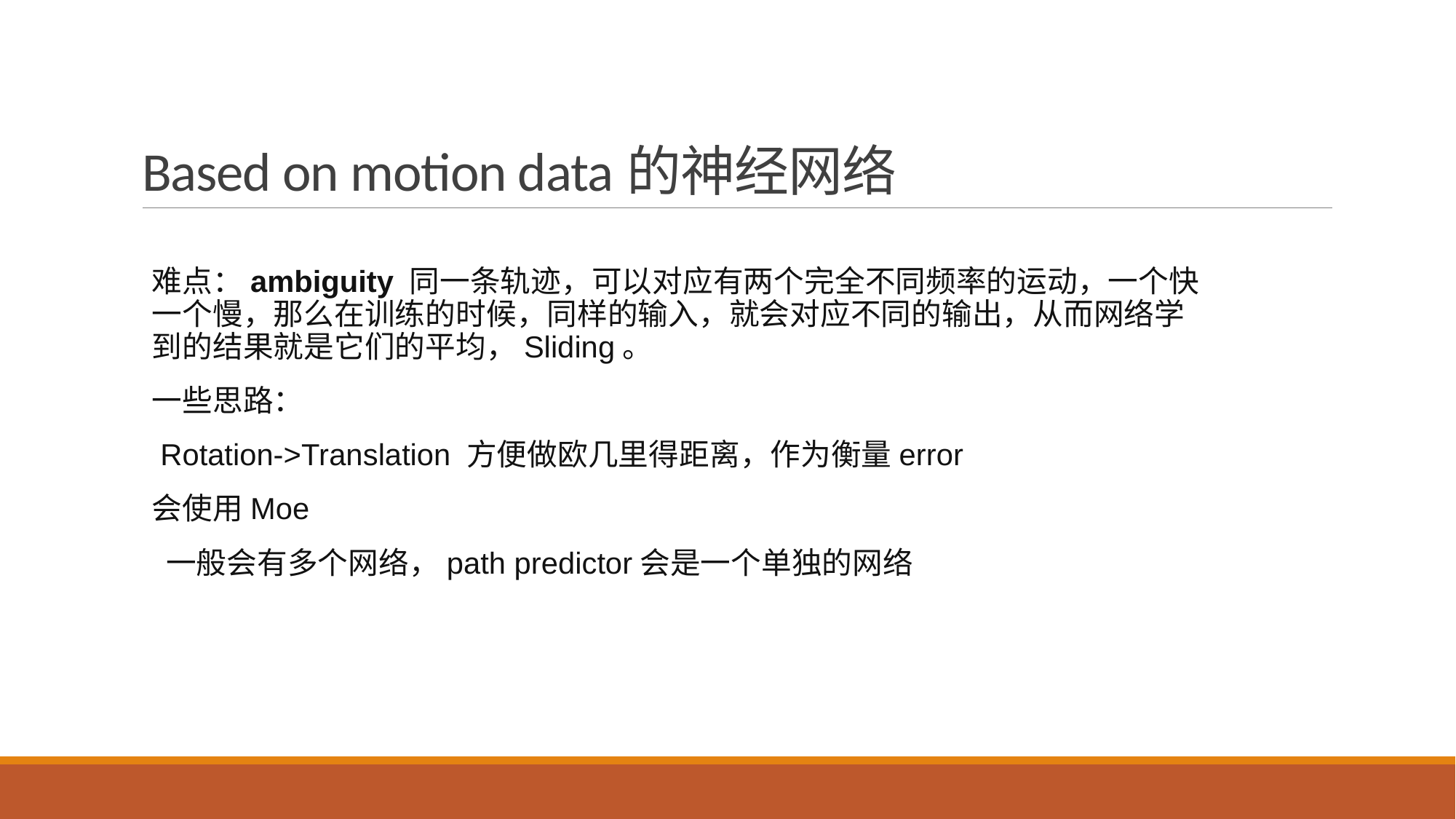

# Based on motion data的神经网络
难点：ambiguity 同一条轨迹，可以对应有两个完全不同频率的运动，一个快一个慢，那么在训练的时候，同样的输入，就会对应不同的输出，从而网络学到的结果就是它们的平均，Sliding。
一些思路：
 Rotation->Translation 方便做欧几里得距离，作为衡量error
会使用Moe
 一般会有多个网络，path predictor会是一个单独的网络